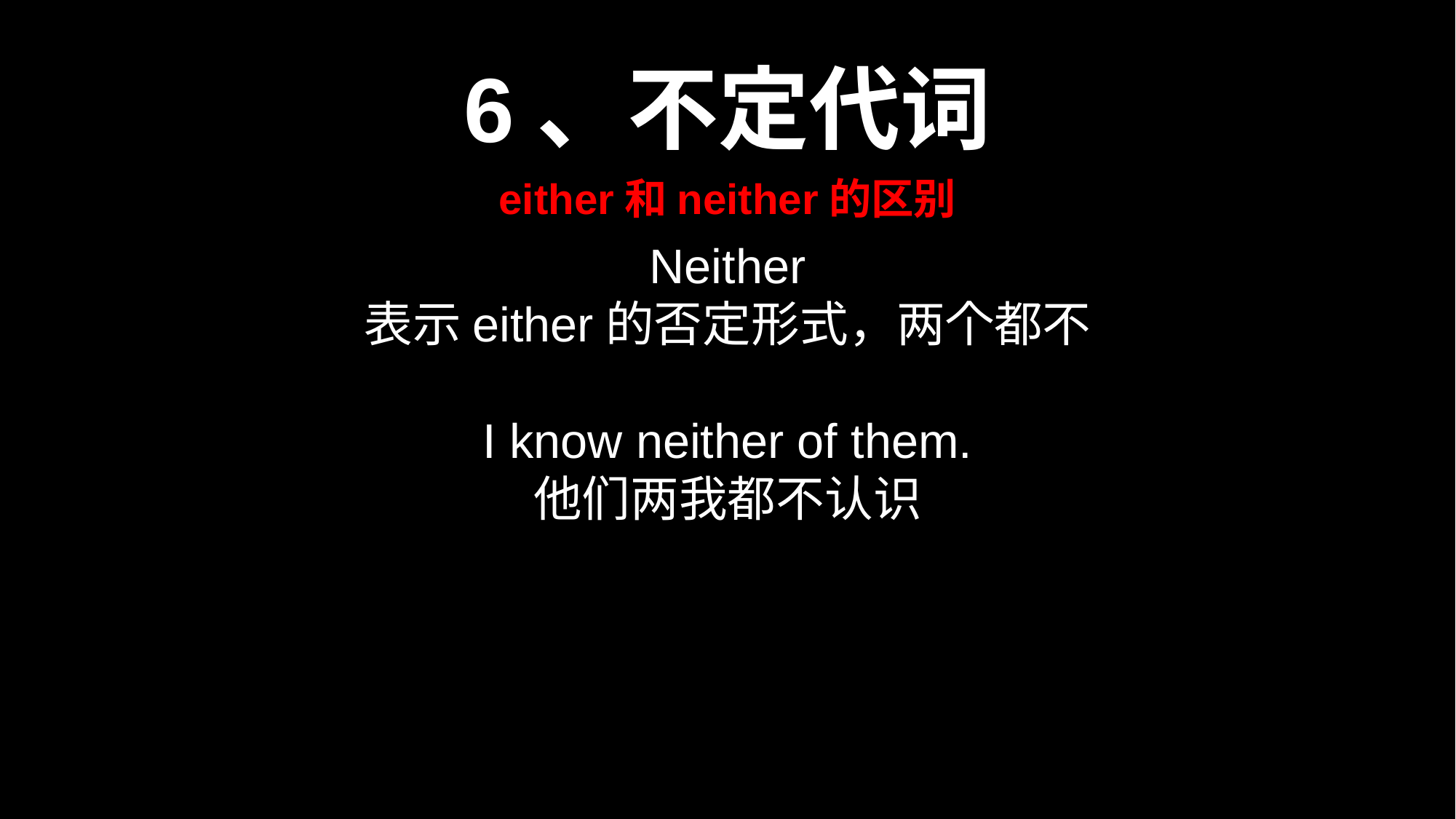

6、不定代词
either和neither的区别
Neither
表示either的否定形式，两个都不

I know neither of them.
他们两我都不认识